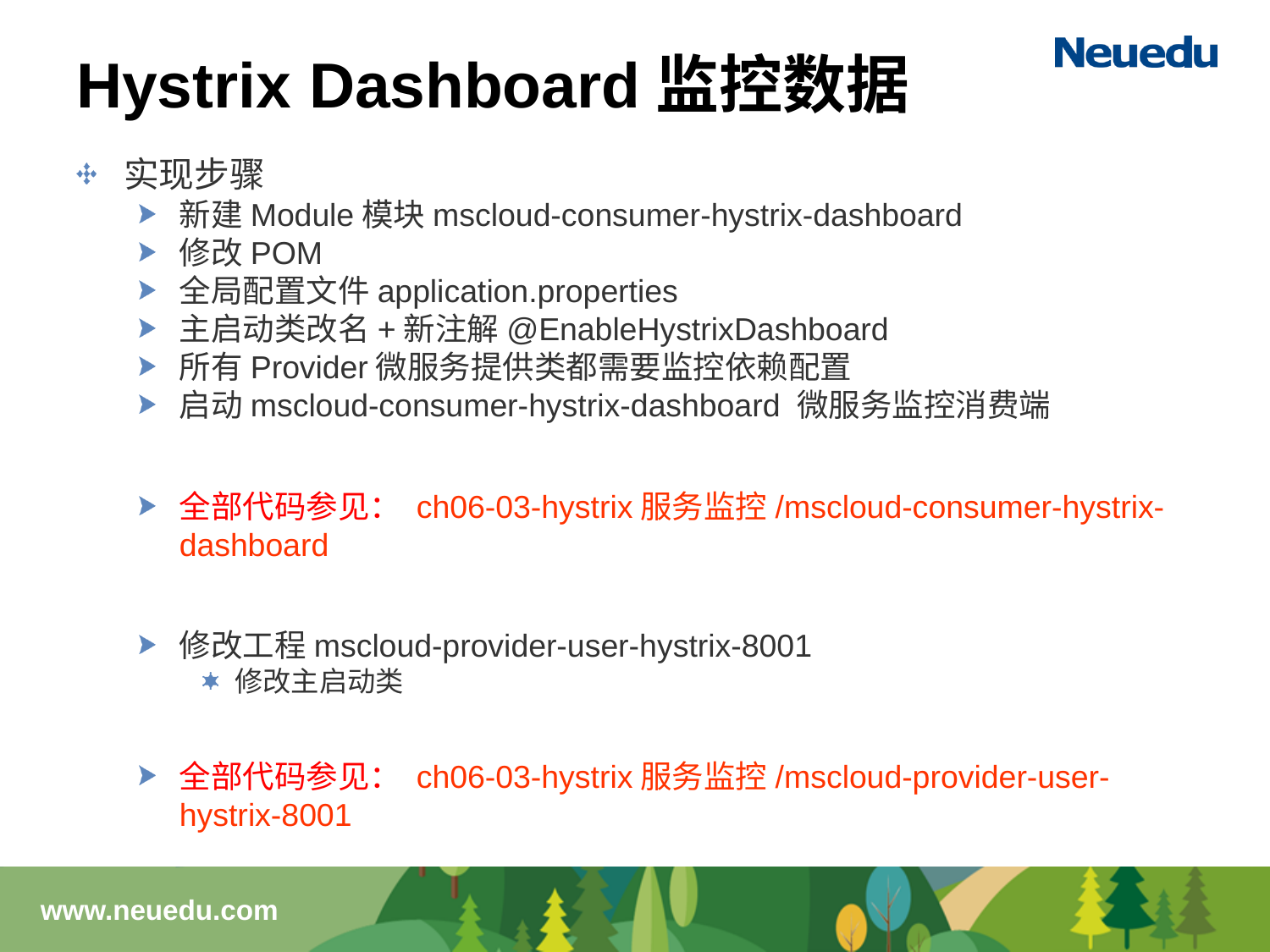

# Hystrix Dashboard监控数据
实现步骤
新建Module模块mscloud-consumer-hystrix-dashboard
修改POM
全局配置文件application.properties
主启动类改名+新注解@EnableHystrixDashboard
所有Provider微服务提供类都需要监控依赖配置
启动mscloud-consumer-hystrix-dashboard 微服务监控消费端

全部代码参见： ch06-03-hystrix服务监控/mscloud-consumer-hystrix-dashboard

修改工程mscloud-provider-user-hystrix-8001
修改主启动类

全部代码参见： ch06-03-hystrix服务监控/mscloud-provider-user-hystrix-8001